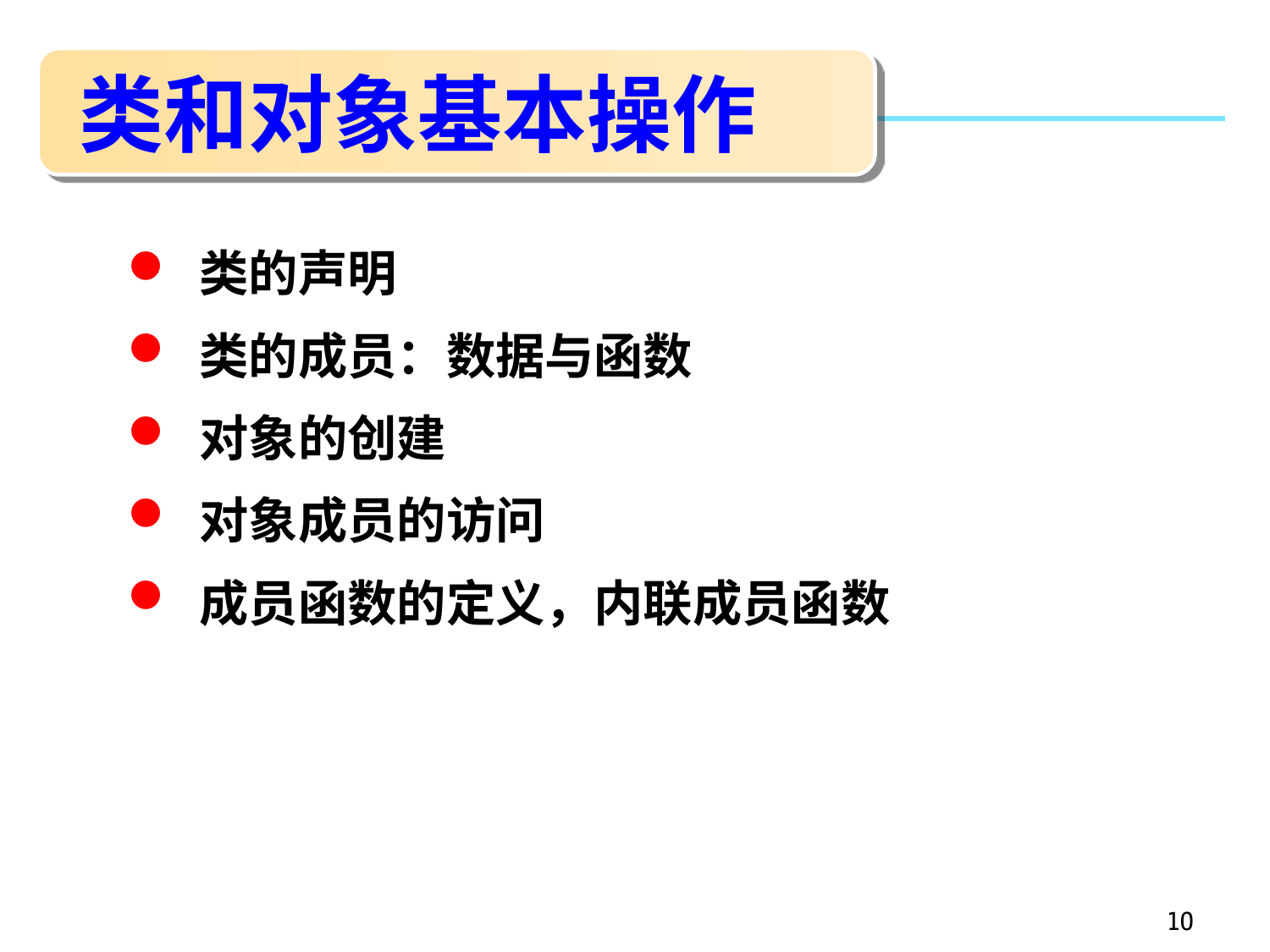

# 类和对象基本操作
 类的声明
 类的成员：数据与函数
 对象的创建
 对象成员的访问
 成员函数的定义，内联成员函数
10